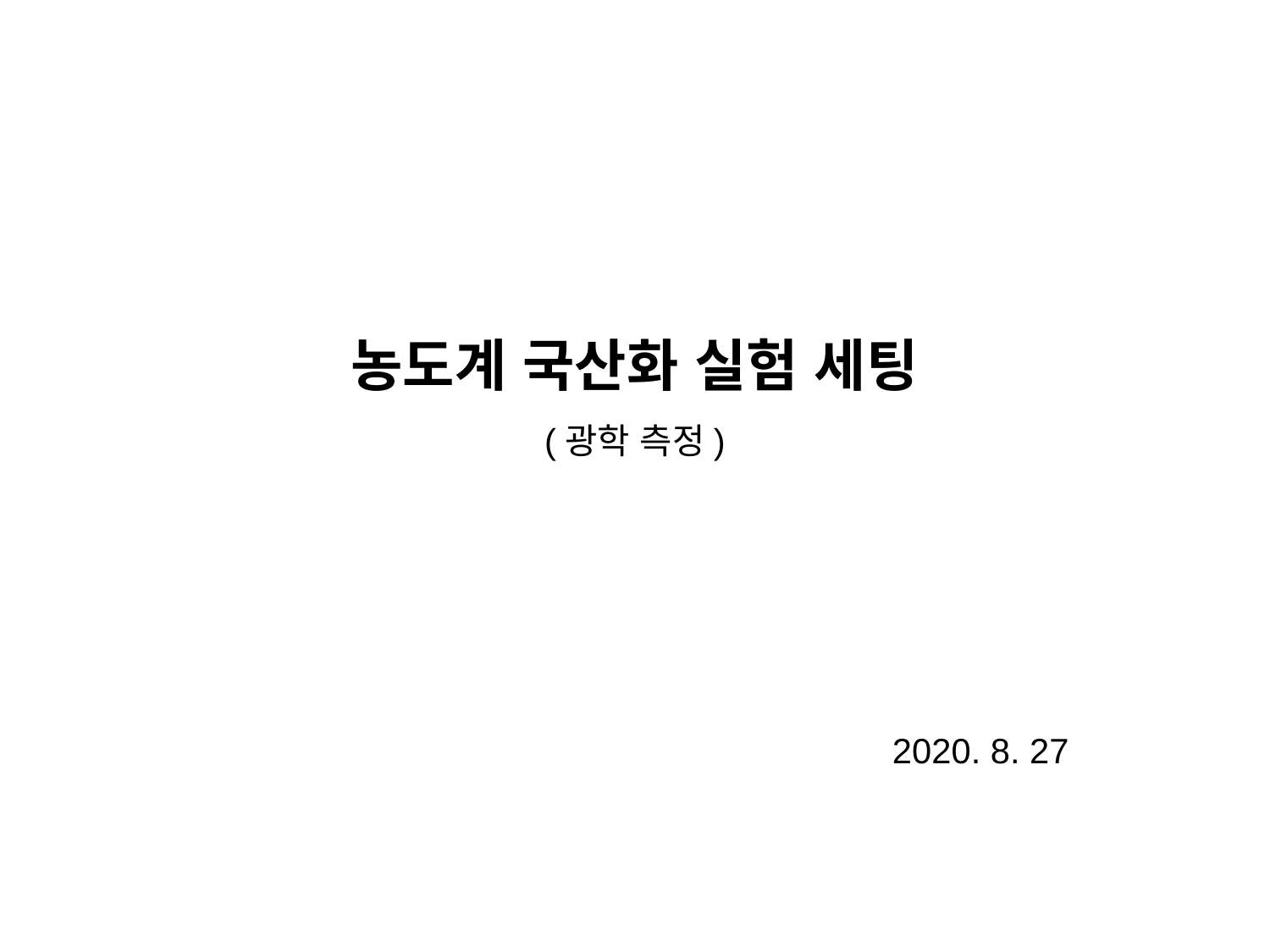

농도계 국산화 실험 세팅
(광학 측정)
2020. 8. 27